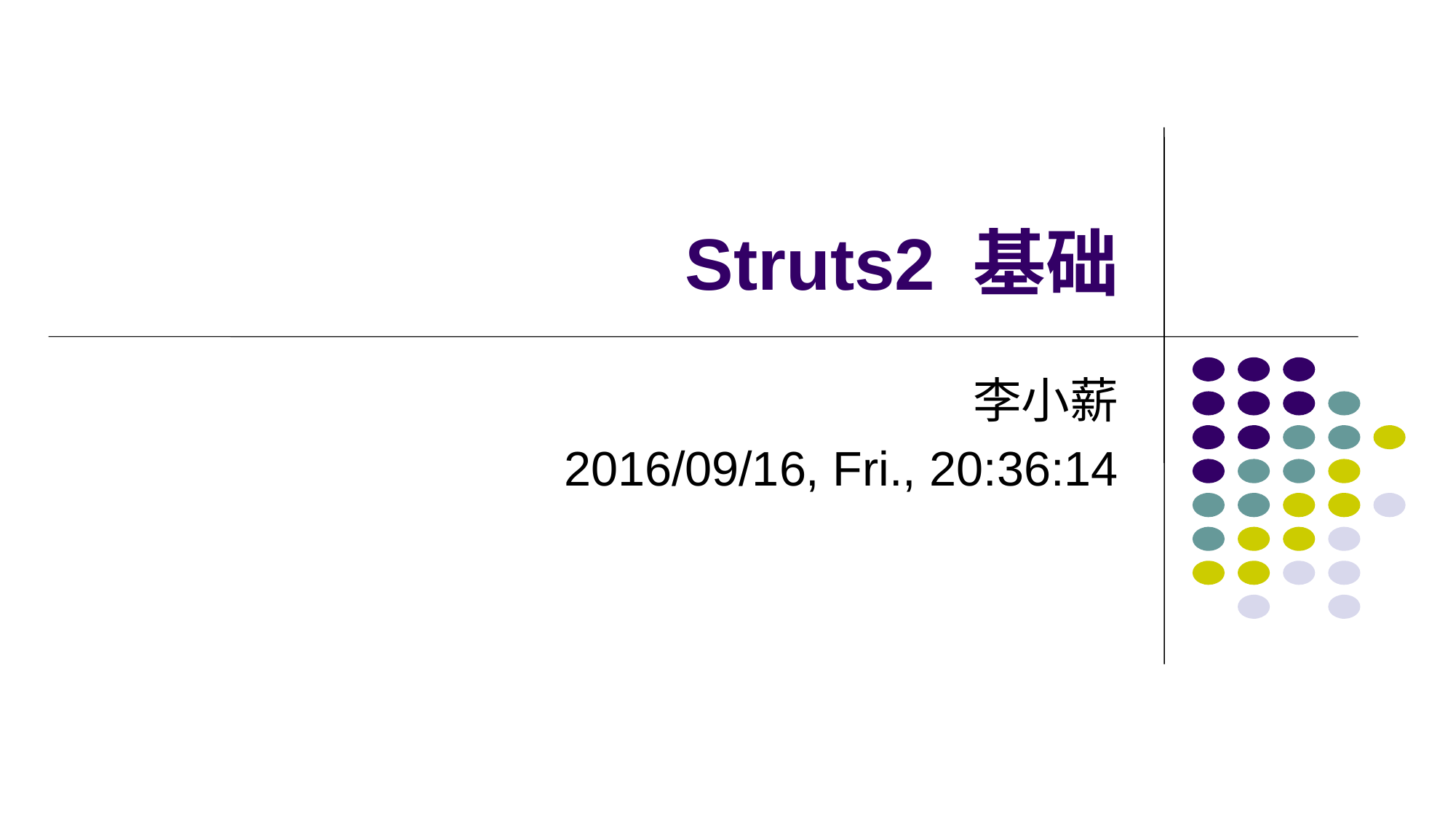

# Struts2 基础
李小薪
2016/09/16, Fri., 20:36:14